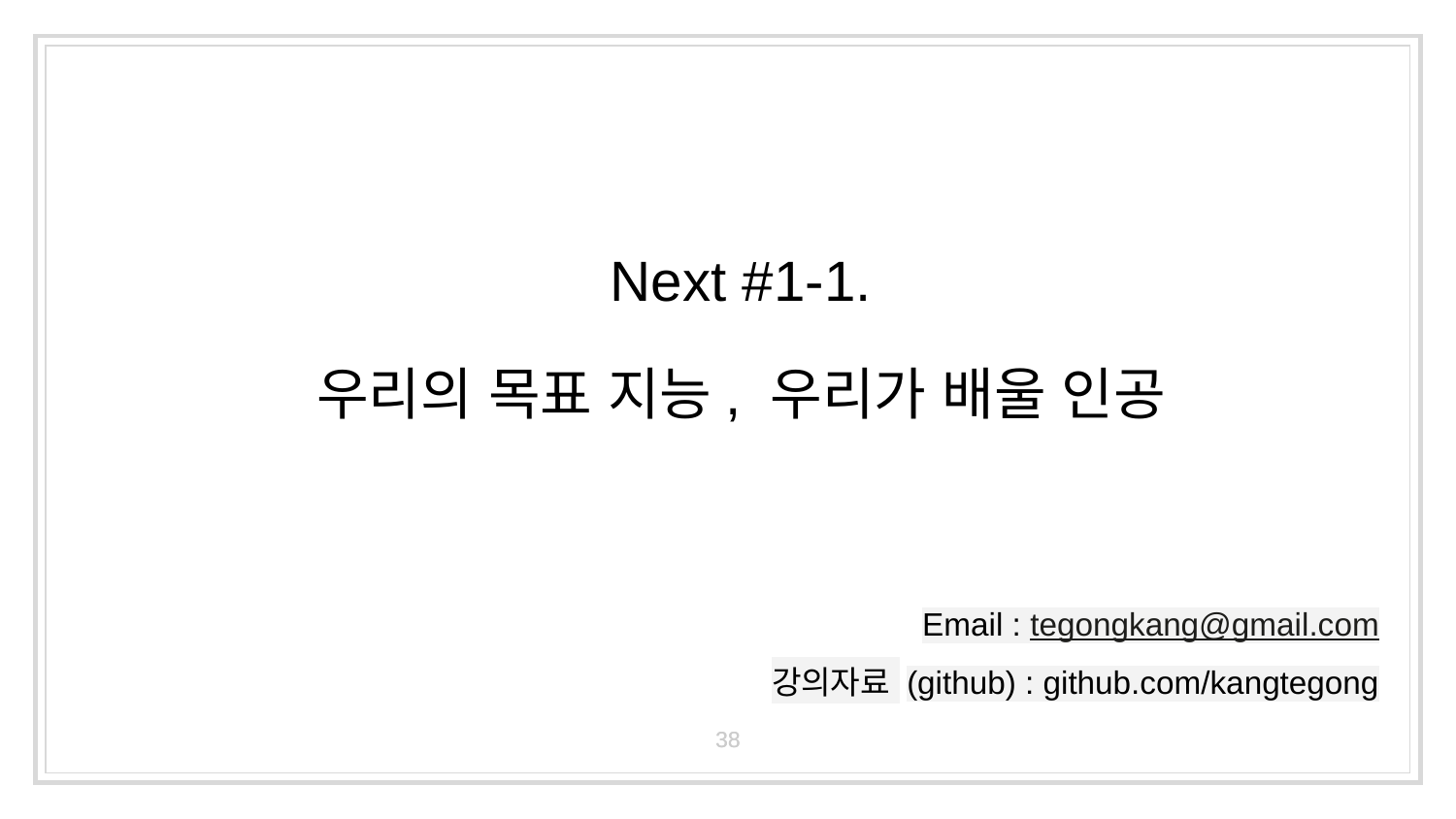

Next #1-1.
우리의 목표 지능, 우리가 배울 인공

# Email : tegongkang@gmail.com 강의자료 (github) : github.com/kangtegong
38
38